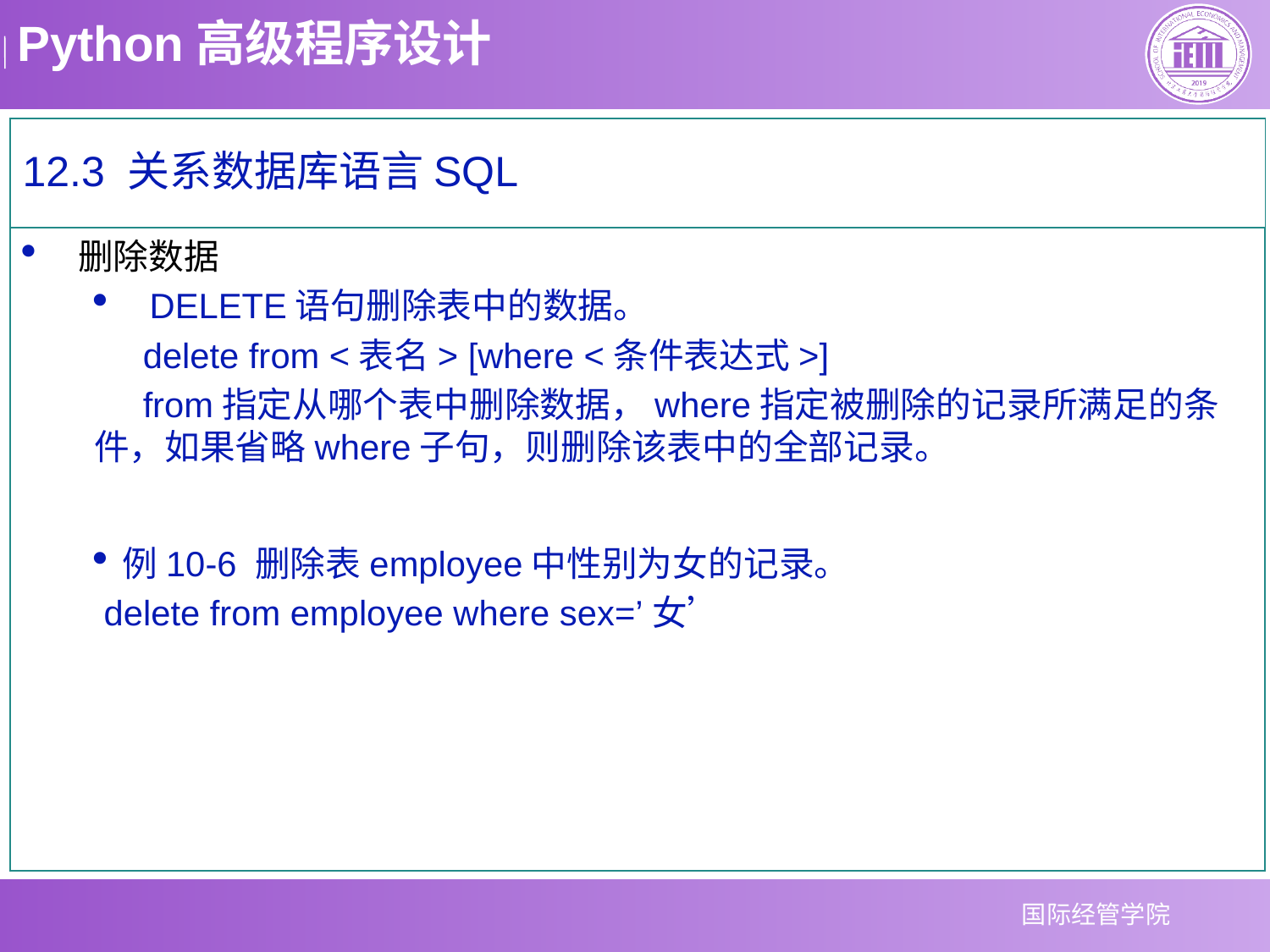

12.3 关系数据库语言SQL
删除数据
DELETE语句删除表中的数据。
     delete from <表名> [where <条件表达式>]
     from指定从哪个表中删除数据，where指定被删除的记录所满足的条件，如果省略where子句，则删除该表中的全部记录。

例10-6 删除表employee中性别为女的记录。
 delete from employee where sex=’女’